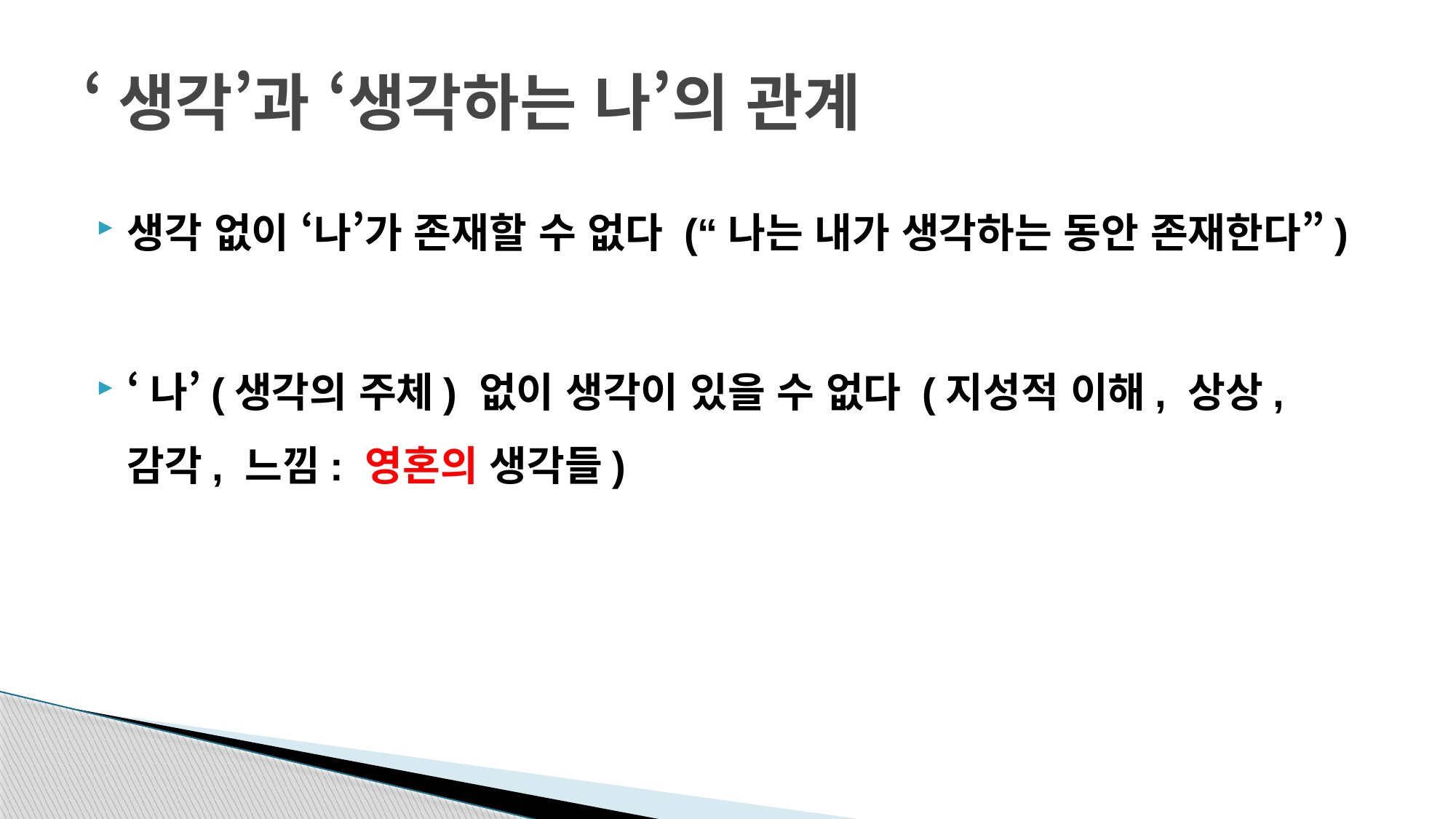

# ‘생각’과 ‘생각하는 나’의 관계
생각 없이 ‘나’가 존재할 수 없다 (“나는 내가 생각하는 동안 존재한다”)

‘나’(생각의 주체) 없이 생각이 있을 수 없다 (지성적 이해, 상상, 감각, 느낌: 영혼의 생각들)